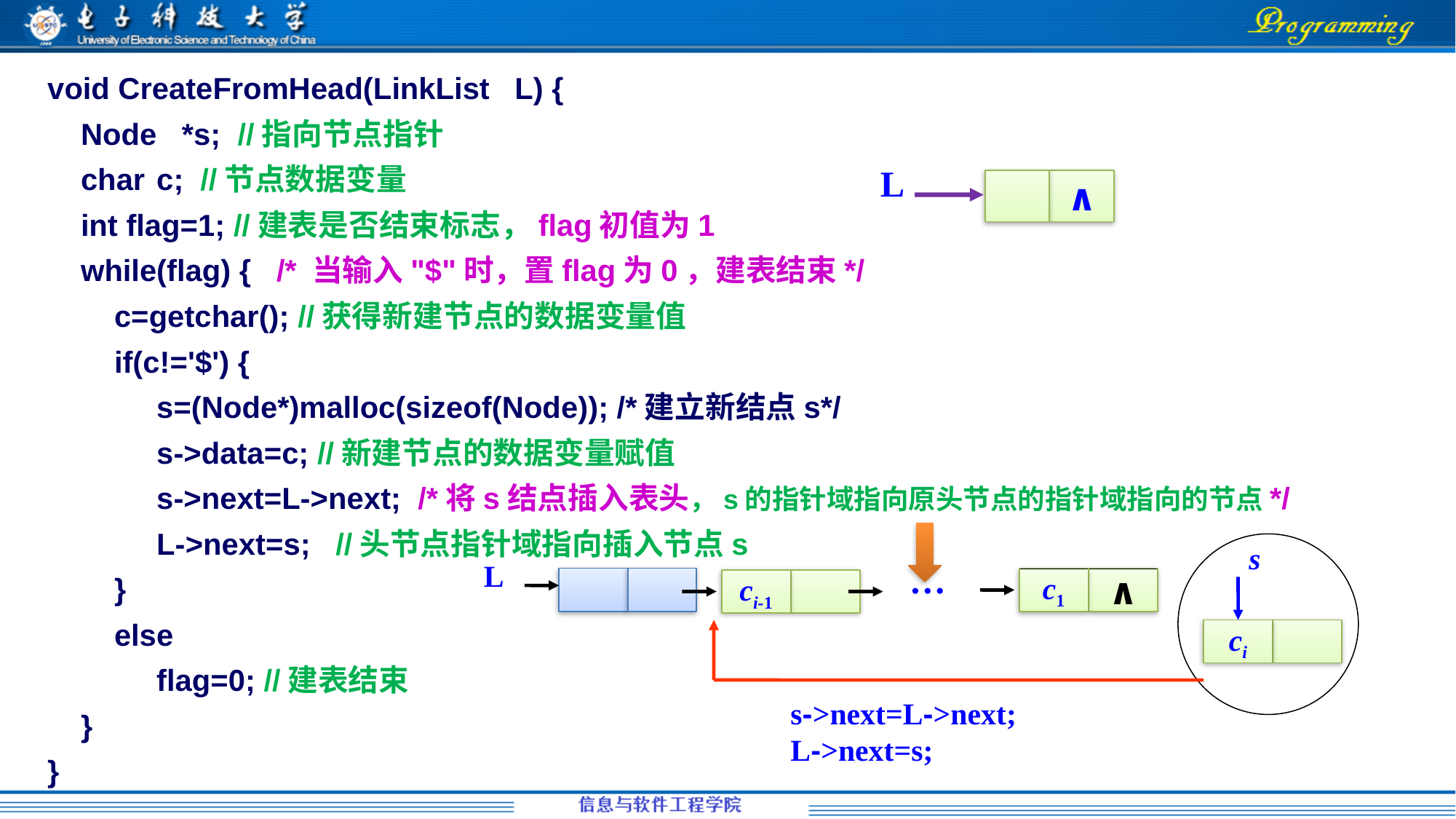

void CreateFromHead(LinkList   L) {
    Node   *s;  //指向节点指针
    char	c;  //节点数据变量
    int flag=1; //建表是否结束标志，flag初值为1
    while(flag) {   /* 当输入"$"时，置flag为0，建表结束*/
        c=getchar(); //获得新建节点的数据变量值
        if(c!='$') {
	s=(Node*)malloc(sizeof(Node)); /*建立新结点s*/
	s->data=c; //新建节点的数据变量赋值
	s->next=L->next;  /*将s结点插入表头，s的指针域指向原头节点的指针域指向的节点*/
	L->next=s;   //头节点指针域指向插入节点s
        }
        else
	flag=0; //建表结束
    }
}
L

∧

s
L
…

c1
∧
ci-1

ci

s->next=L->next;
L->next=s;